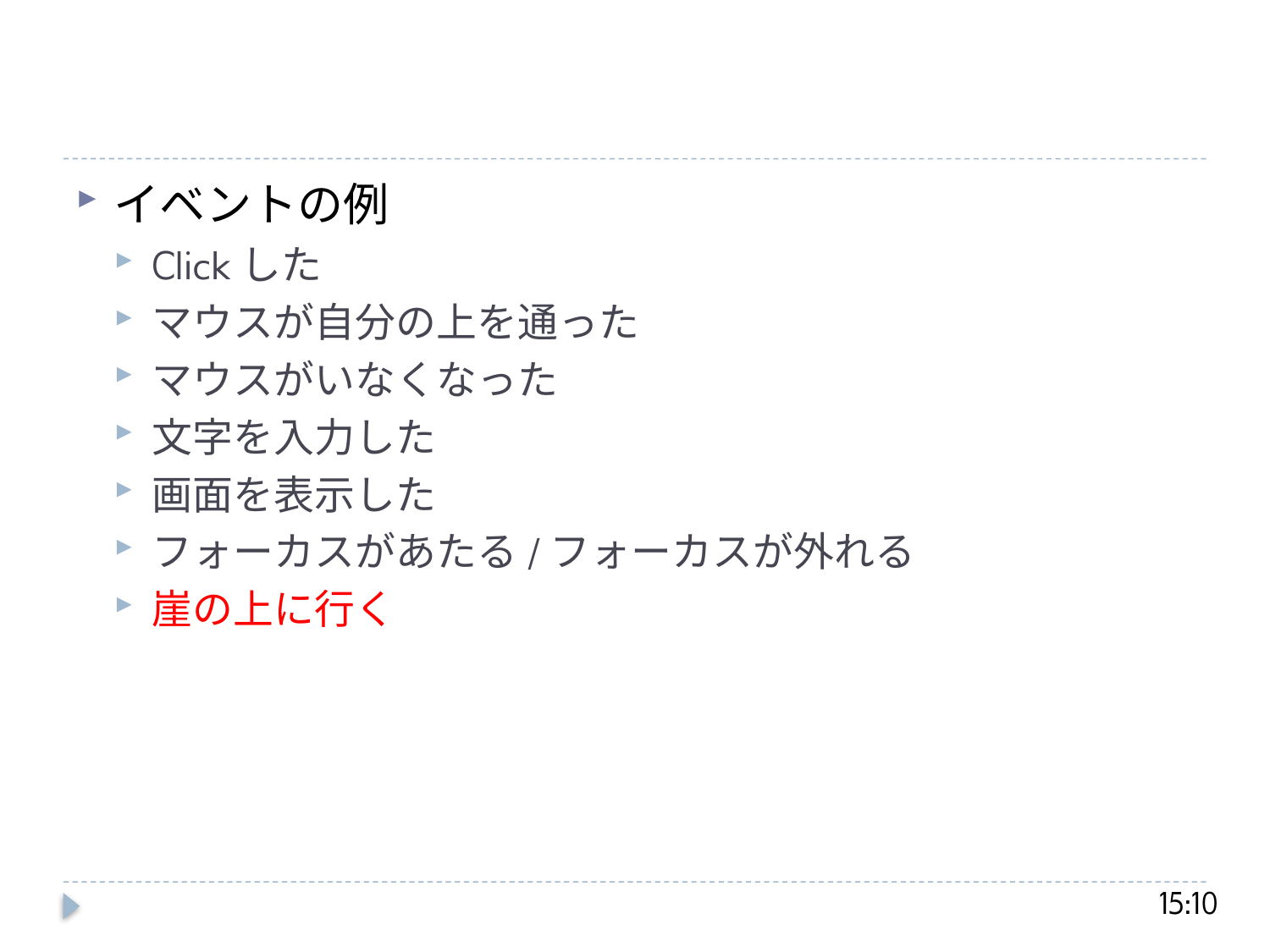

#
イベントの例
Clickした
マウスが自分の上を通った
マウスがいなくなった
文字を入力した
画面を表示した
フォーカスがあたる/フォーカスが外れる
崖の上に行く

15:10